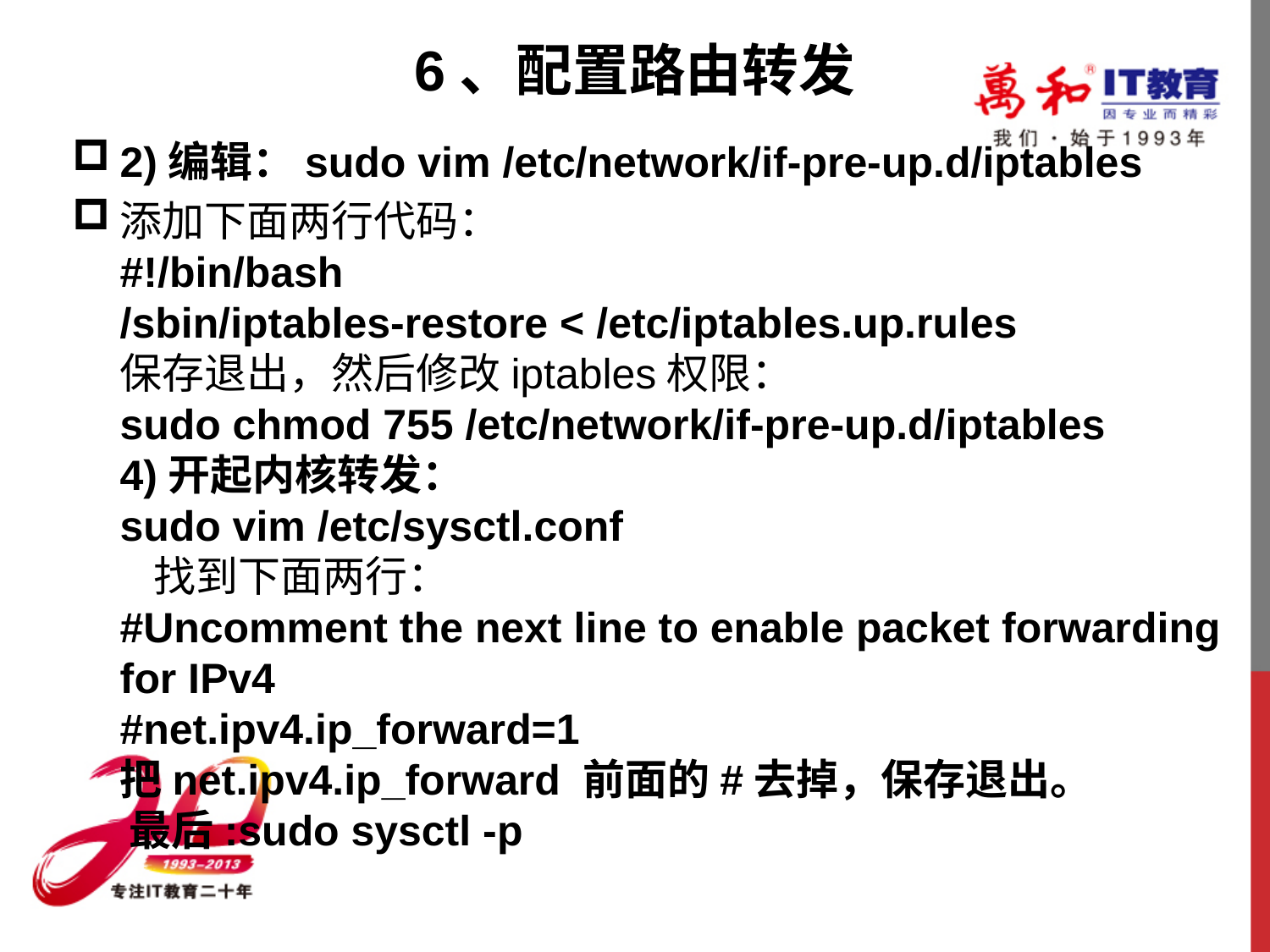

# 6、配置路由转发
2)编辑：sudo vim /etc/network/if-pre-up.d/iptables
添加下面两行代码：
#!/bin/bash
/sbin/iptables-restore < /etc/iptables.up.rules
保存退出，然后修改iptables权限：
sudo chmod 755 /etc/network/if-pre-up.d/iptables
4)开起内核转发：
sudo vim /etc/sysctl.conf
  找到下面两行：
#Uncomment the next line to enable packet forwarding for IPv4
#net.ipv4.ip_forward=1
把net.ipv4.ip_forward 前面的#去掉，保存退出。
 最后:sudo sysctl -p